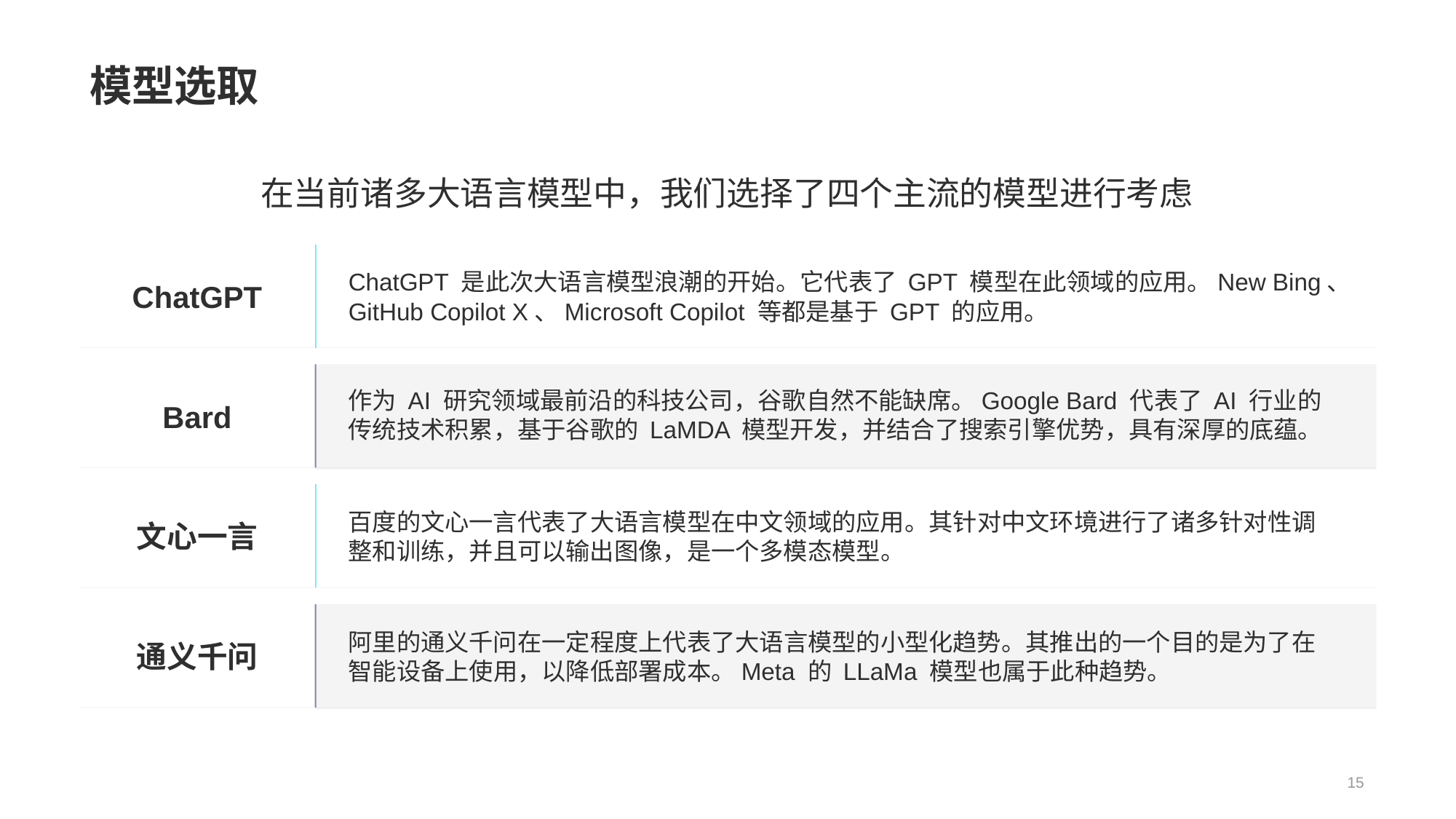

# 模型选取
在当前诸多大语言模型中，我们选择了四个主流的模型进行考虑
ChatGPT 是此次大语言模型浪潮的开始。它代表了 GPT 模型在此领域的应用。New Bing、GitHub Copilot X、Microsoft Copilot 等都是基于 GPT 的应用。
ChatGPT

作为 AI 研究领域最前沿的科技公司，谷歌自然不能缺席。Google Bard 代表了 AI 行业的传统技术积累，基于谷歌的 LaMDA 模型开发，并结合了搜索引擎优势，具有深厚的底蕴。
Bard
百度的文心一言代表了大语言模型在中文领域的应用。其针对中文环境进行了诸多针对性调整和训练，并且可以输出图像，是一个多模态模型。
文心一言

阿里的通义千问在一定程度上代表了大语言模型的小型化趋势。其推出的一个目的是为了在智能设备上使用，以降低部署成本。Meta 的 LLaMa 模型也属于此种趋势。
通义千问
15